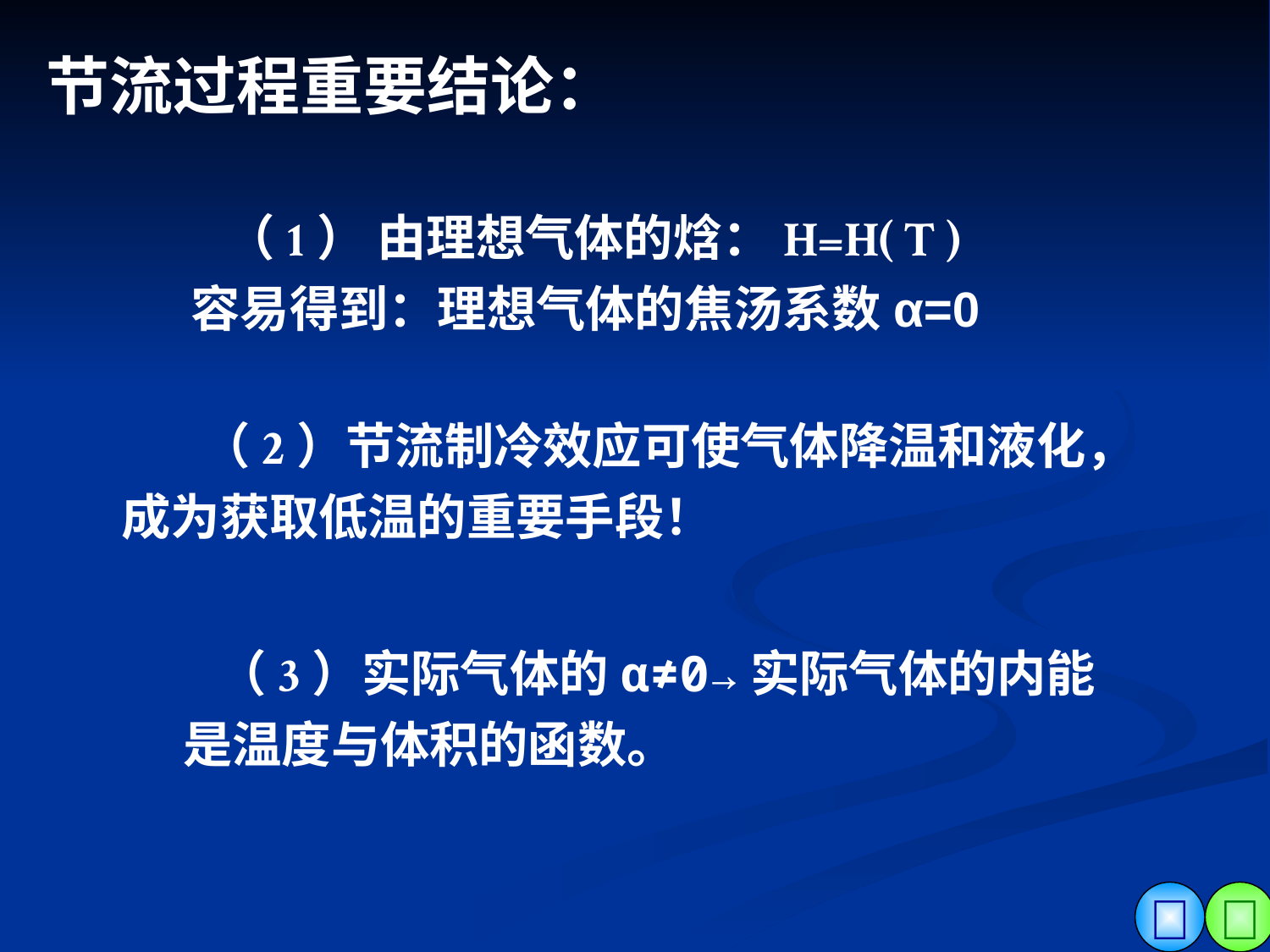

节流过程重要结论：
  （1） 由理想气体的焓：H=H( T )
容易得到：理想气体的焦汤系数α=0
      （2）节流制冷效应可使气体降温和液化，成为获取低温的重要手段！
  （3）实际气体的α≠0→实际气体的内能
是温度与体积的函数。